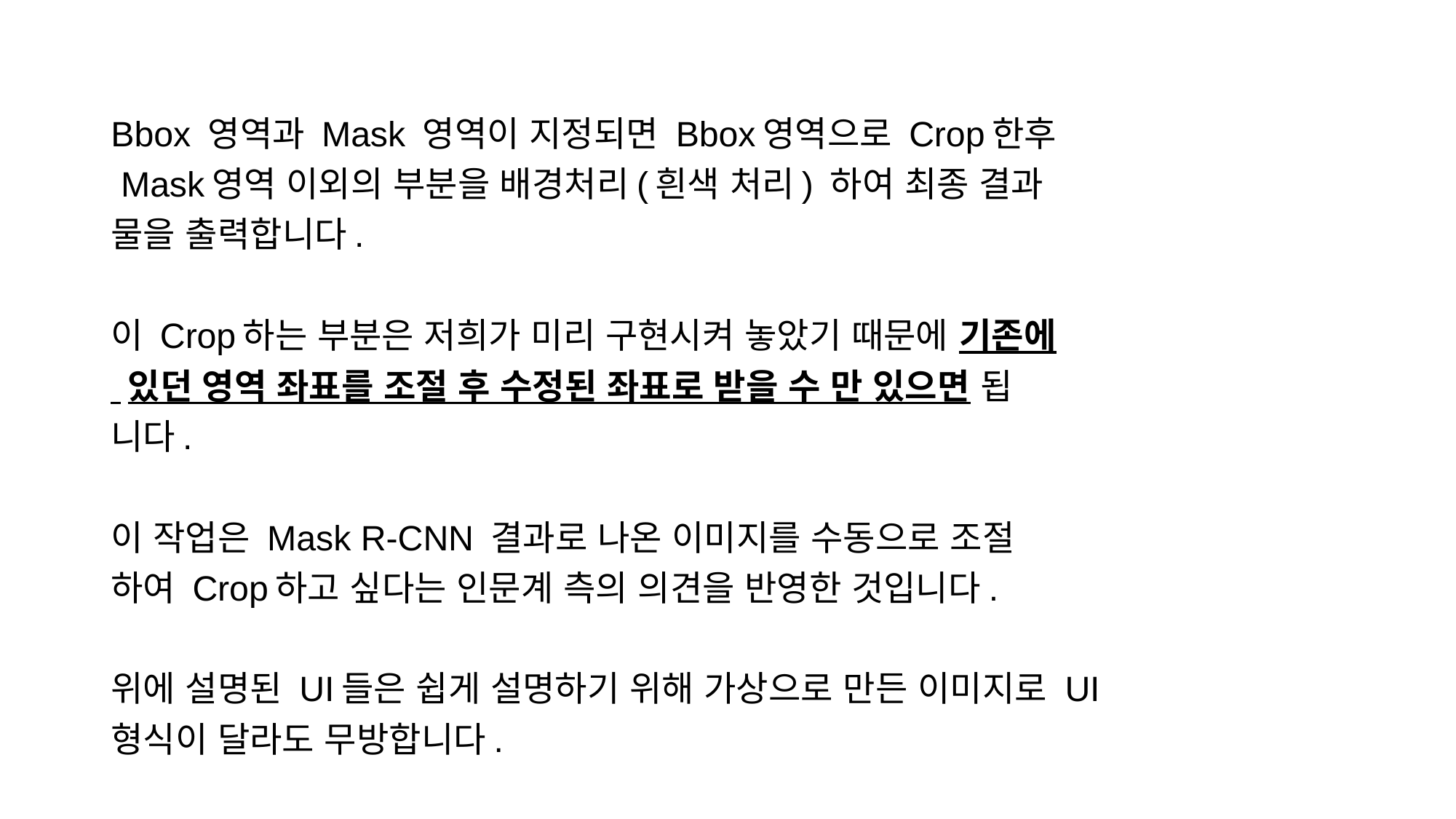

Bbox 영역과 Mask 영역이 지정되면 Bbox영역으로 Crop한후
 Mask영역 이외의 부분을 배경처리(흰색 처리) 하여 최종 결과
물을 출력합니다.

이 Crop하는 부분은 저희가 미리 구현시켜 놓았기 때문에 기존에
 있던 영역 좌표를 조절 후 수정된 좌표로 받을 수 만 있으면 됩
니다.

이 작업은 Mask R-CNN 결과로 나온 이미지를 수동으로 조절
하여 Crop하고 싶다는 인문계 측의 의견을 반영한 것입니다.

위에 설명된 UI들은 쉽게 설명하기 위해 가상으로 만든 이미지로 UI
형식이 달라도 무방합니다.